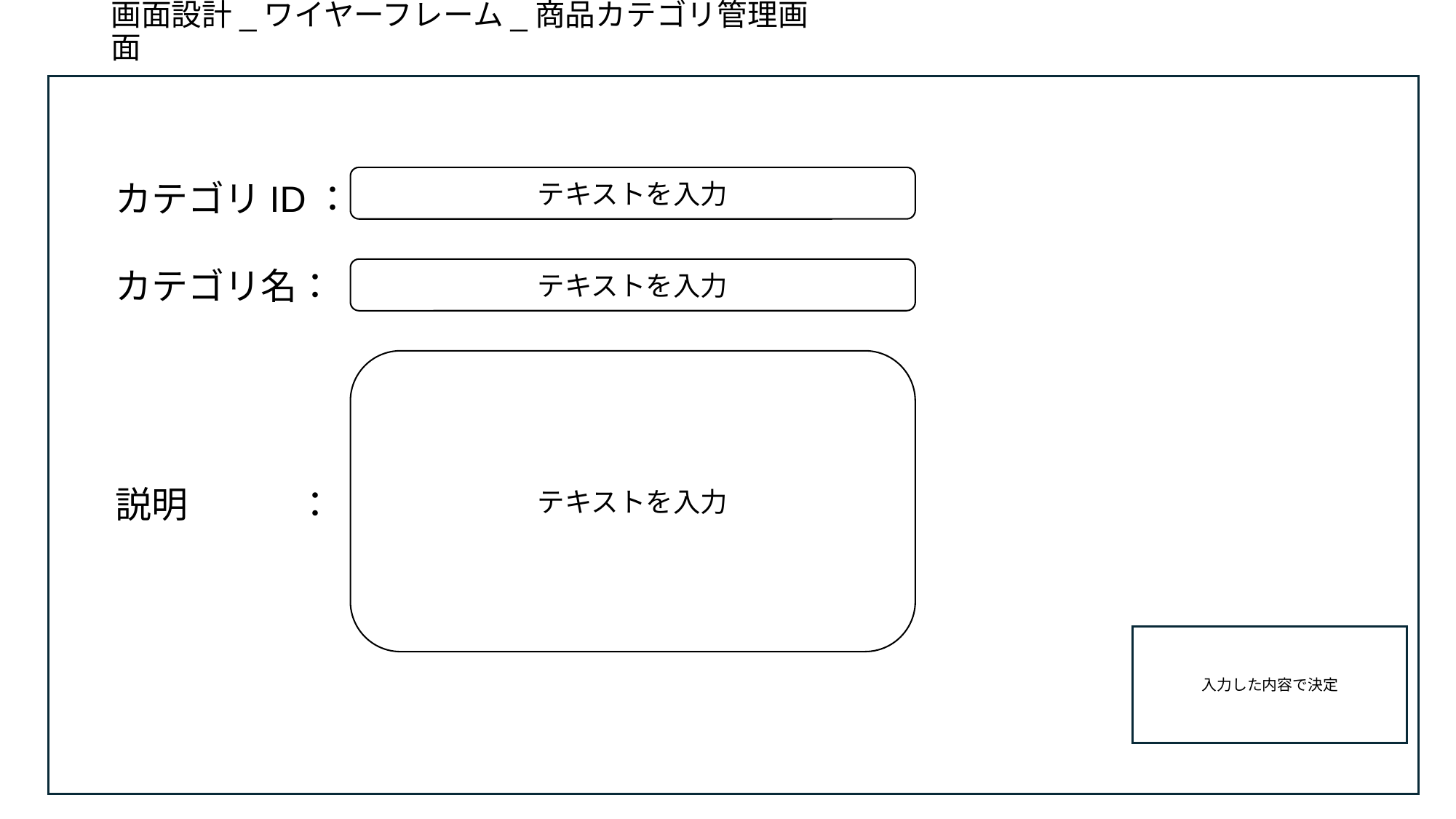

# 画面設計_ワイヤーフレーム_商品カテゴリ管理画面

テキストを入力
カテゴリID：

カテゴリ名：

説明　　　：
テキストを入力
テキストを入力
入力した内容で決定